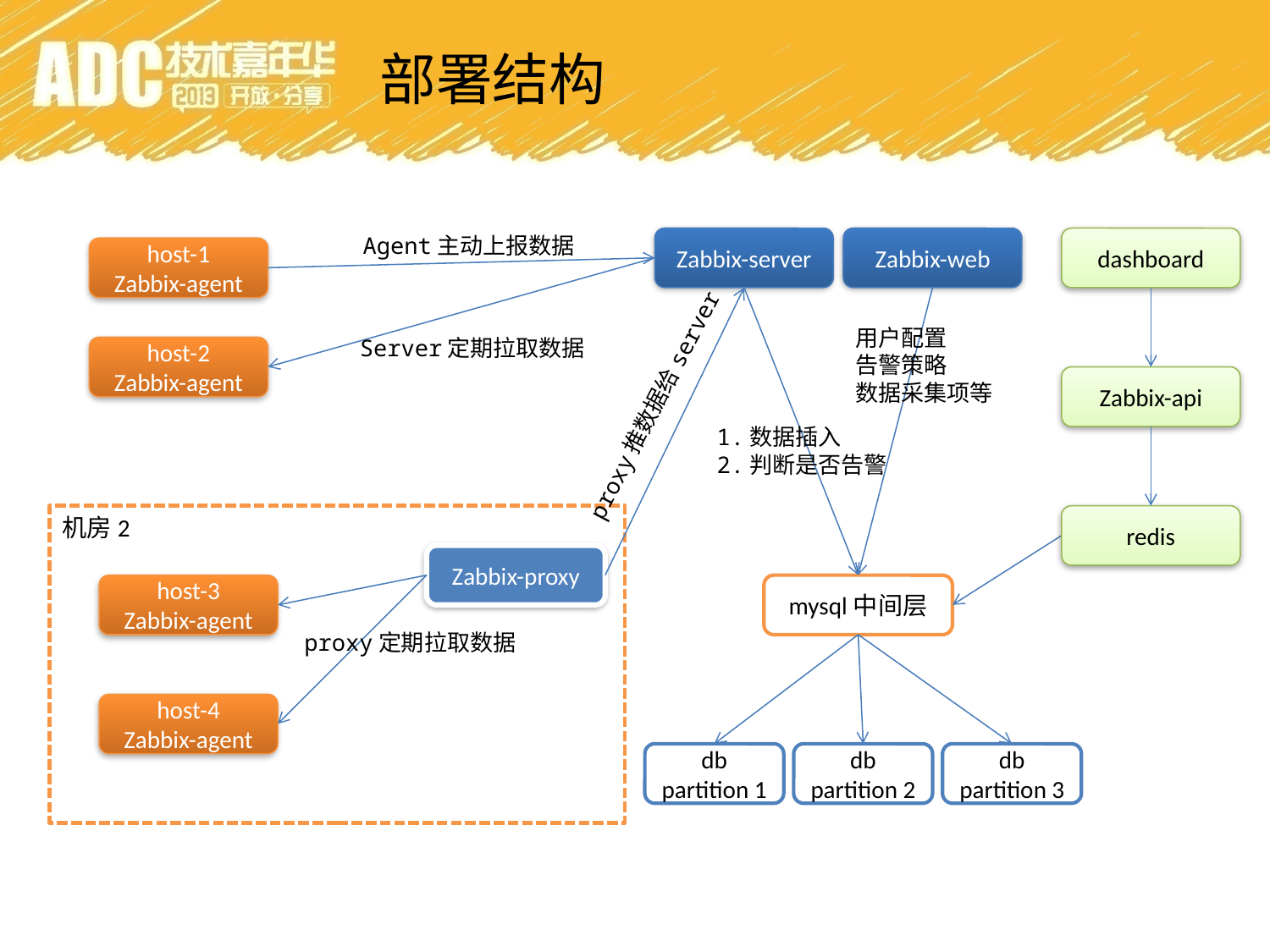

部署结构
Agent主动上报数据
Zabbix-server
Zabbix-web
dashboard
host-1
Zabbix-agent
用户配置
告警策略
数据采集项等
Server定期拉取数据
host-2
Zabbix-agent
Zabbix-api
proxy推数据给server
1.数据插入
2.判断是否告警

机房2
redis
Zabbix-proxy
host-3
Zabbix-agent
mysql中间层
proxy定期拉取数据
host-4
Zabbix-agent
db
partition 1
db
partition 2
db
partition 3